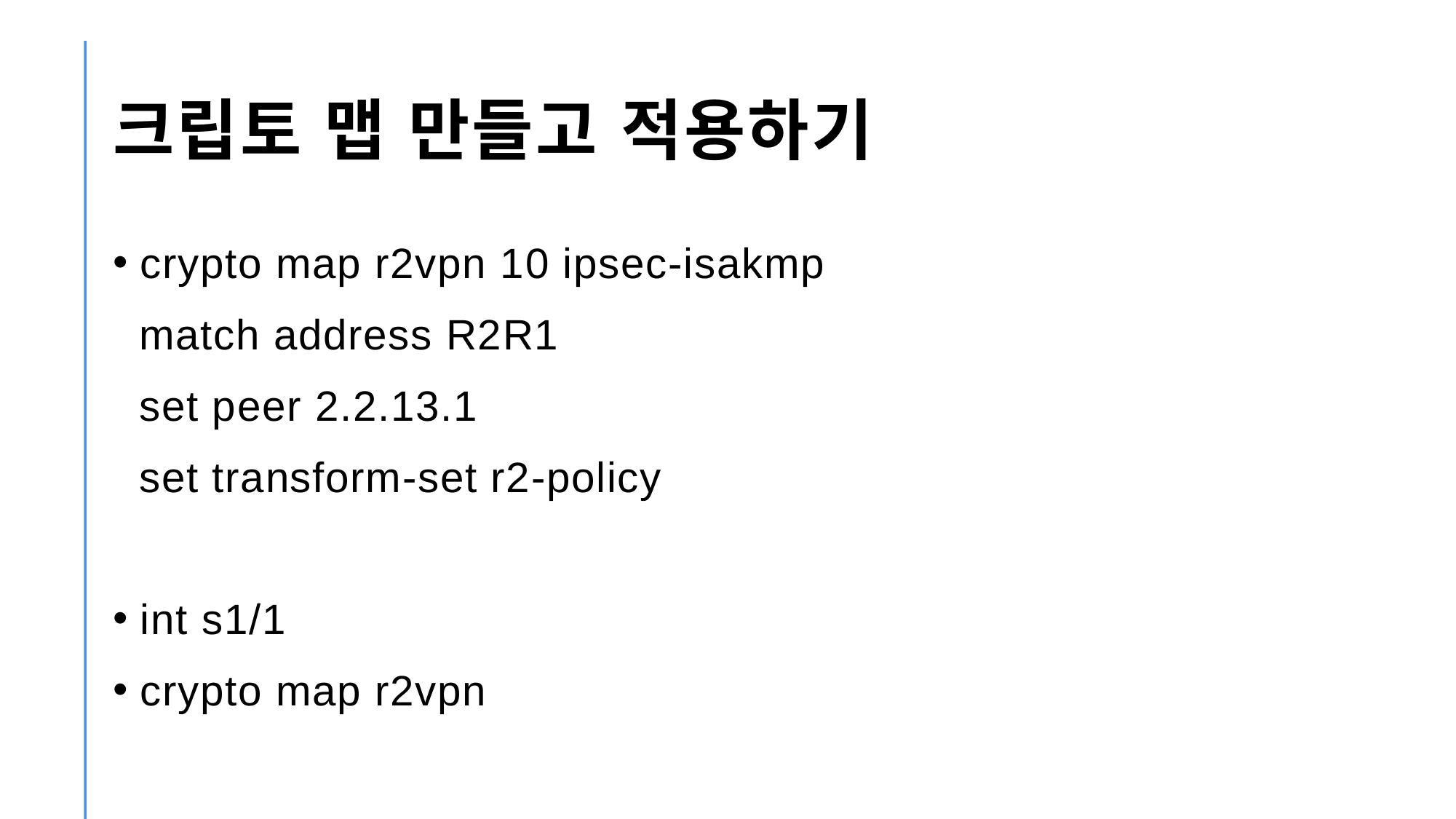

# 크립토 맵 만들고 적용하기
crypto map r2vpn 10 ipsec-isakmp
  match address R2R1
  set peer 2.2.13.1
  set transform-set r2-policy

int s1/1
crypto map r2vpn